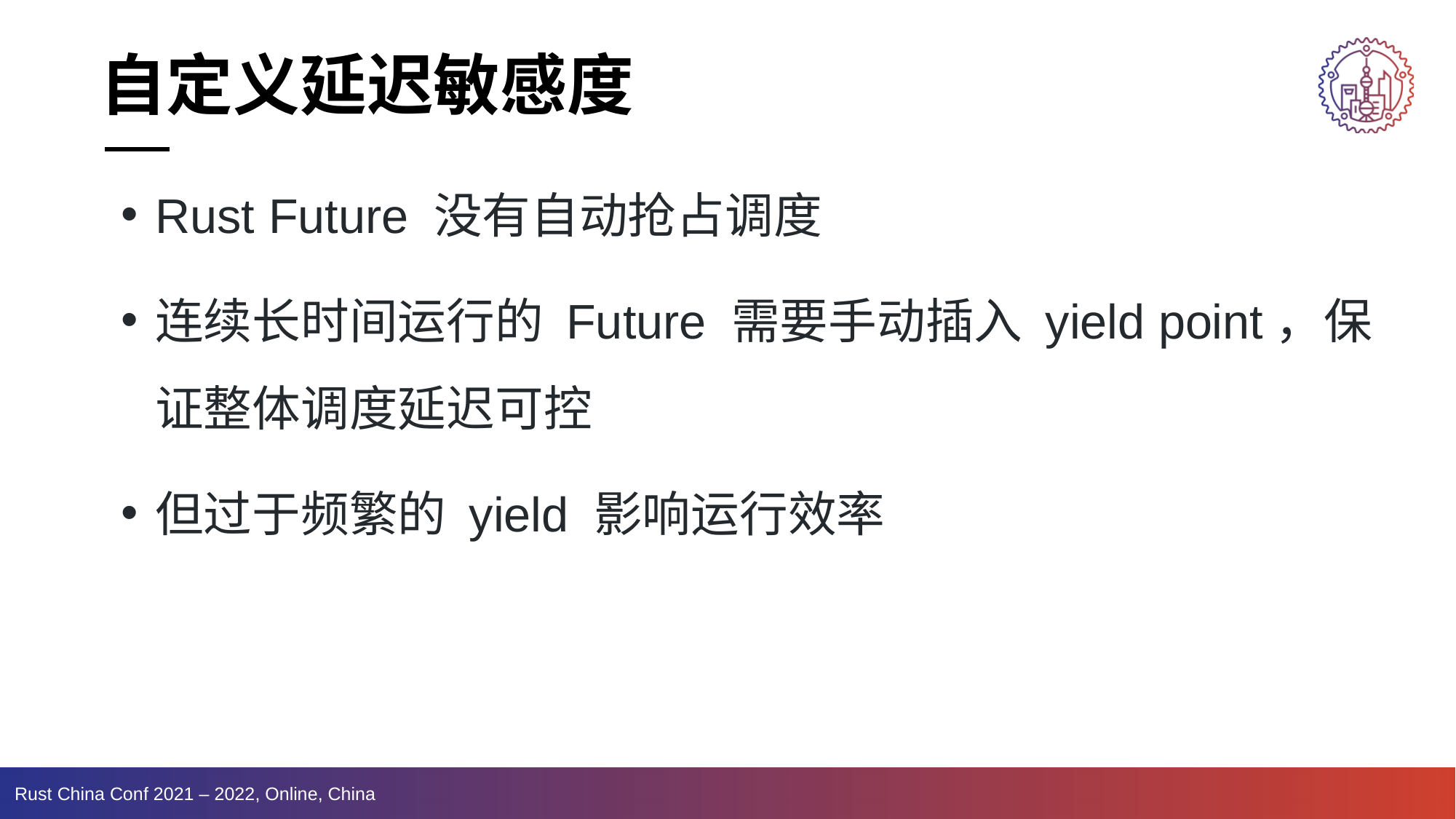

自定义延迟敏感度
Rust Future 没有自动抢占调度
连续长时间运行的 Future 需要手动插入 yield point，保证整体调度延迟可控
但过于频繁的 yield 影响运行效率